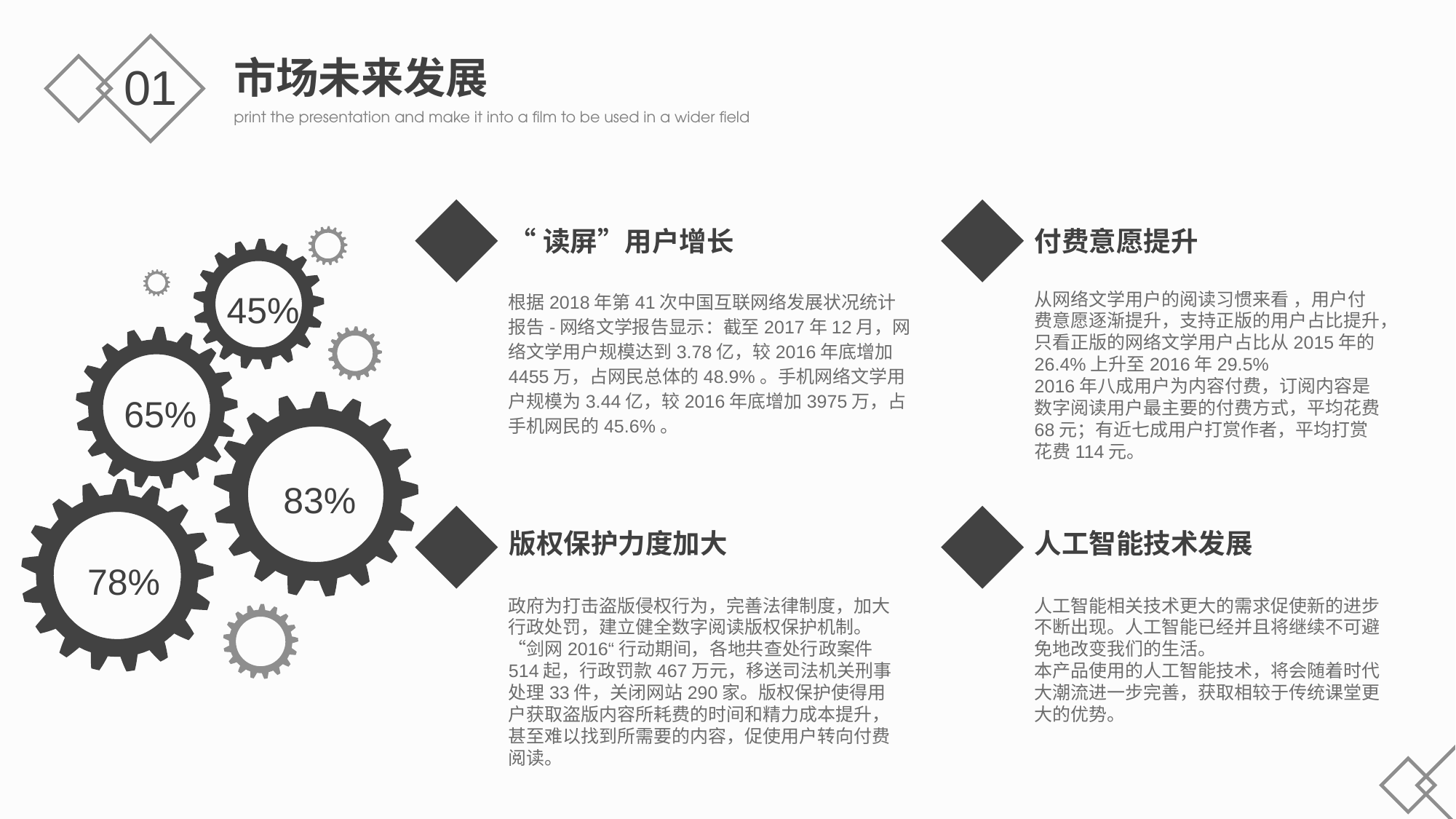

市场未来发展
print the presentation and make it into a film to be used in a wider field
01

“读屏”用户增长
根据2018年第41次中国互联网络发展状况统计报告-网络文学报告显示：截至2017年12月，网络文学用户规模达到3.78亿，较2016年底增加4455万，占网民总体的48.9%。手机网络文学用户规模为3.44亿，较2016年底增加3975万，占手机网民的45.6%。
付费意愿提升

45%

65%

83%

78%

从网络文学用户的阅读习惯来看 ，用户付费意愿逐渐提升，支持正版的用户占比提升，只看正版的网络文学用户占比从2015年的26.4%上升至2016年29.5%
2016年八成用户为内容付费，订阅内容是数字阅读用户最主要的付费方式，平均花费68元；有近七成用户打赏作者，平均打赏花费114元。

版权保护力度加大

人工智能技术发展

政府为打击盗版侵权行为，完善法律制度，加大行政处罚，建立健全数字阅读版权保护机制。“剑网2016“行动期间，各地共查处行政案件514起，行政罚款467万元，移送司法机关刑事处理33件，关闭网站290家。版权保护使得用户获取盗版内容所耗费的时间和精力成本提升，甚至难以找到所需要的内容，促使用户转向付费阅读。
人工智能相关技术更大的需求促使新的进步不断出现。人工智能已经并且将继续不可避免地改变我们的生活。
本产品使用的人工智能技术，将会随着时代大潮流进一步完善，获取相较于传统课堂更大的优势。